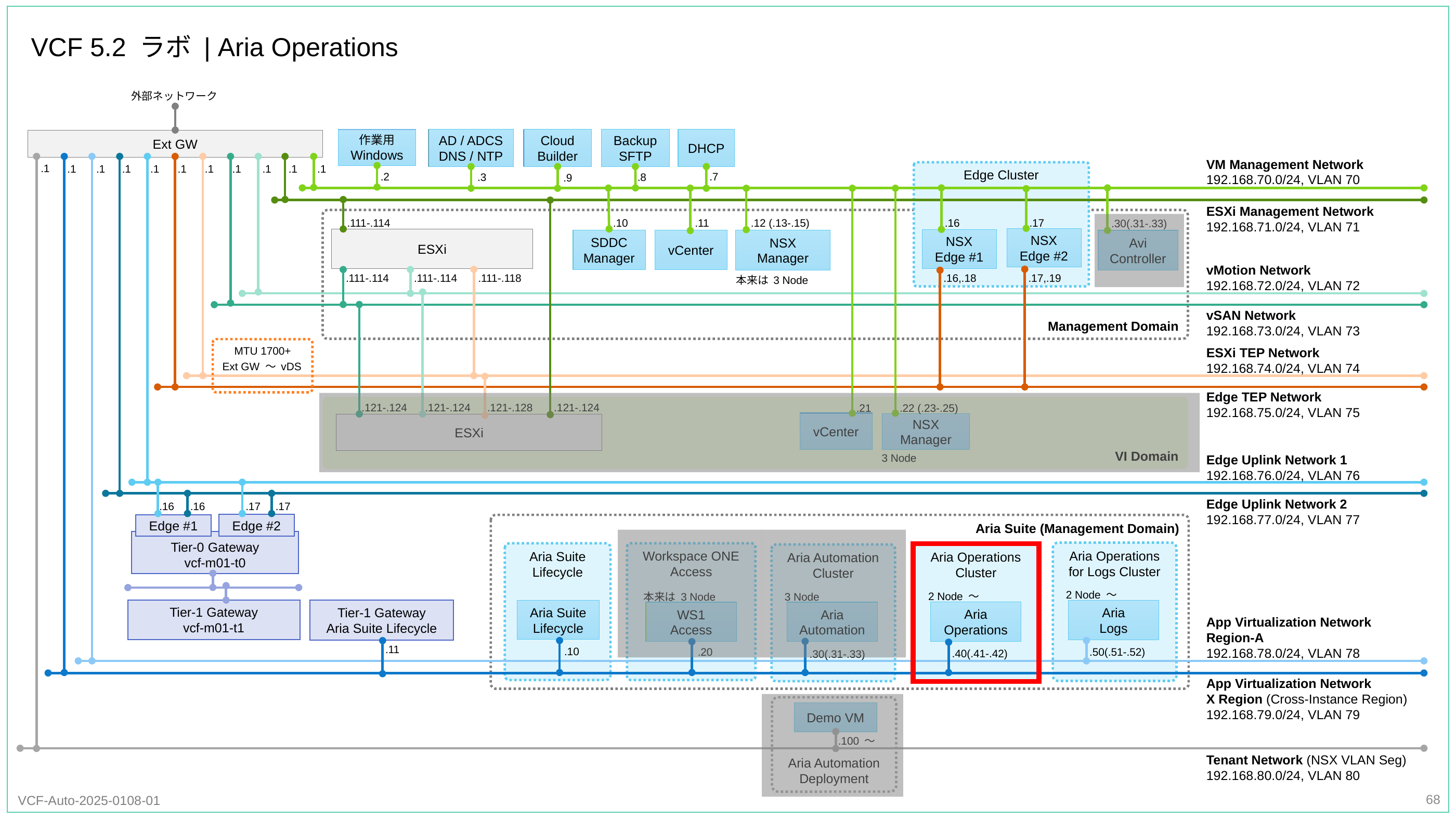

# VCF 5.2 ラボ | Aria Operations

68